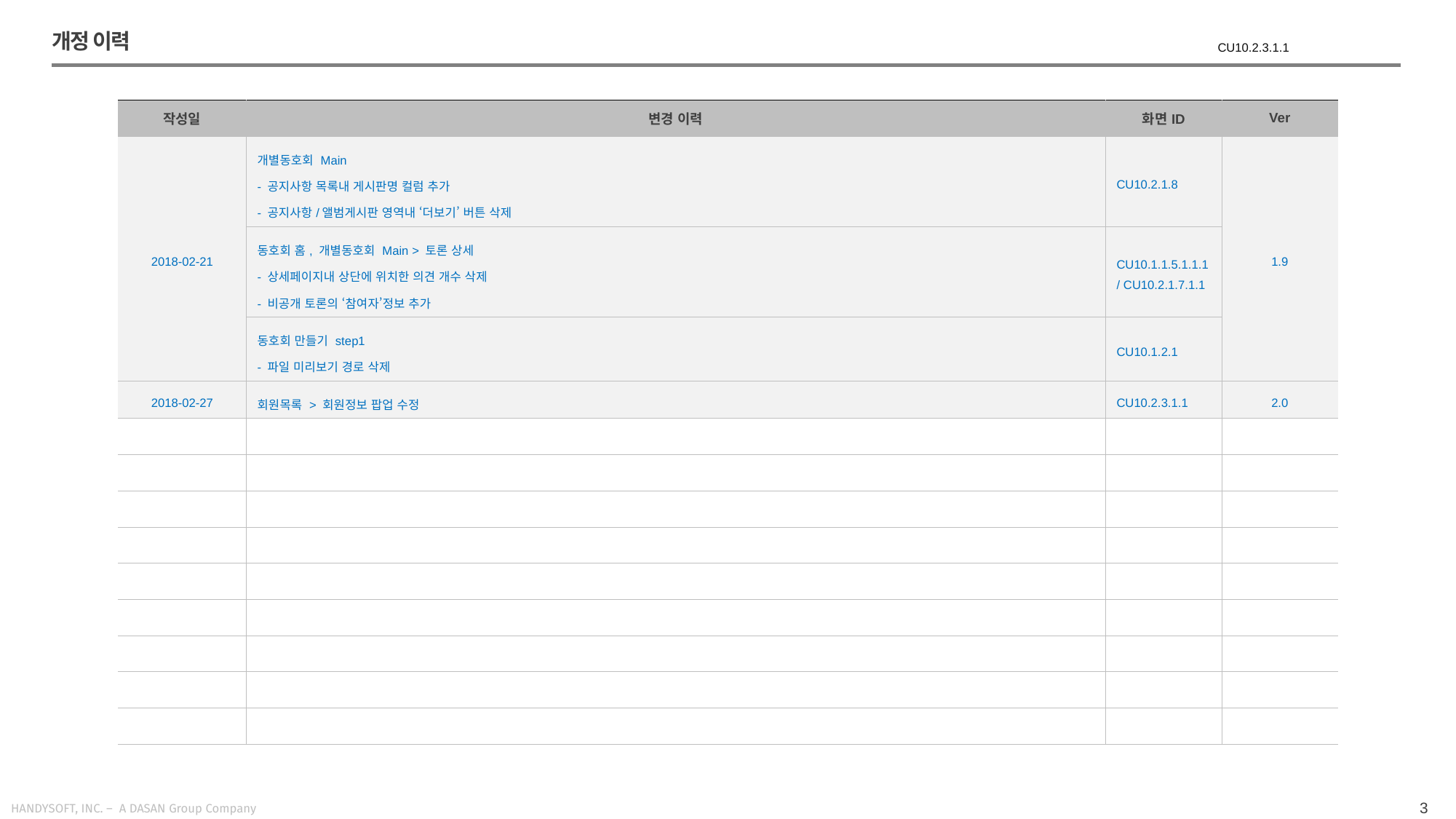

개정 이력
CU10.2.3.1.1
| 작성일 | 변경 이력 | 화면ID | Ver |
| --- | --- | --- | --- |
| 2018-02-21 | 개별동호회 Main - 공지사항 목록내 게시판명 컬럼 추가 - 공지사항/앨범게시판 영역내 ‘더보기’ 버튼 삭제 | CU10.2.1.8 | 1.9 |
|  | 동호회 홈, 개별동호회 Main > 토론 상세 - 상세페이지내 상단에 위치한 의견 개수 삭제 - 비공개 토론의 ‘참여자’정보 추가 | CU10.1.1.5.1.1.1 / CU10.2.1.7.1.1 |  |
|  | 동호회 만들기 step1 - 파일 미리보기 경로 삭제 | CU10.1.2.1 |  |
| 2018-02-27 | 회원목록 > 회원정보 팝업 수정 | CU10.2.3.1.1 | 2.0 |
|  |  |  |  |
|  |  |  |  |
|  |  |  |  |
|  |  |  |  |
|  |  |  |  |
|  |  |  |  |
|  |  |  |  |
|  |  |  |  |
|  |  |  |  |